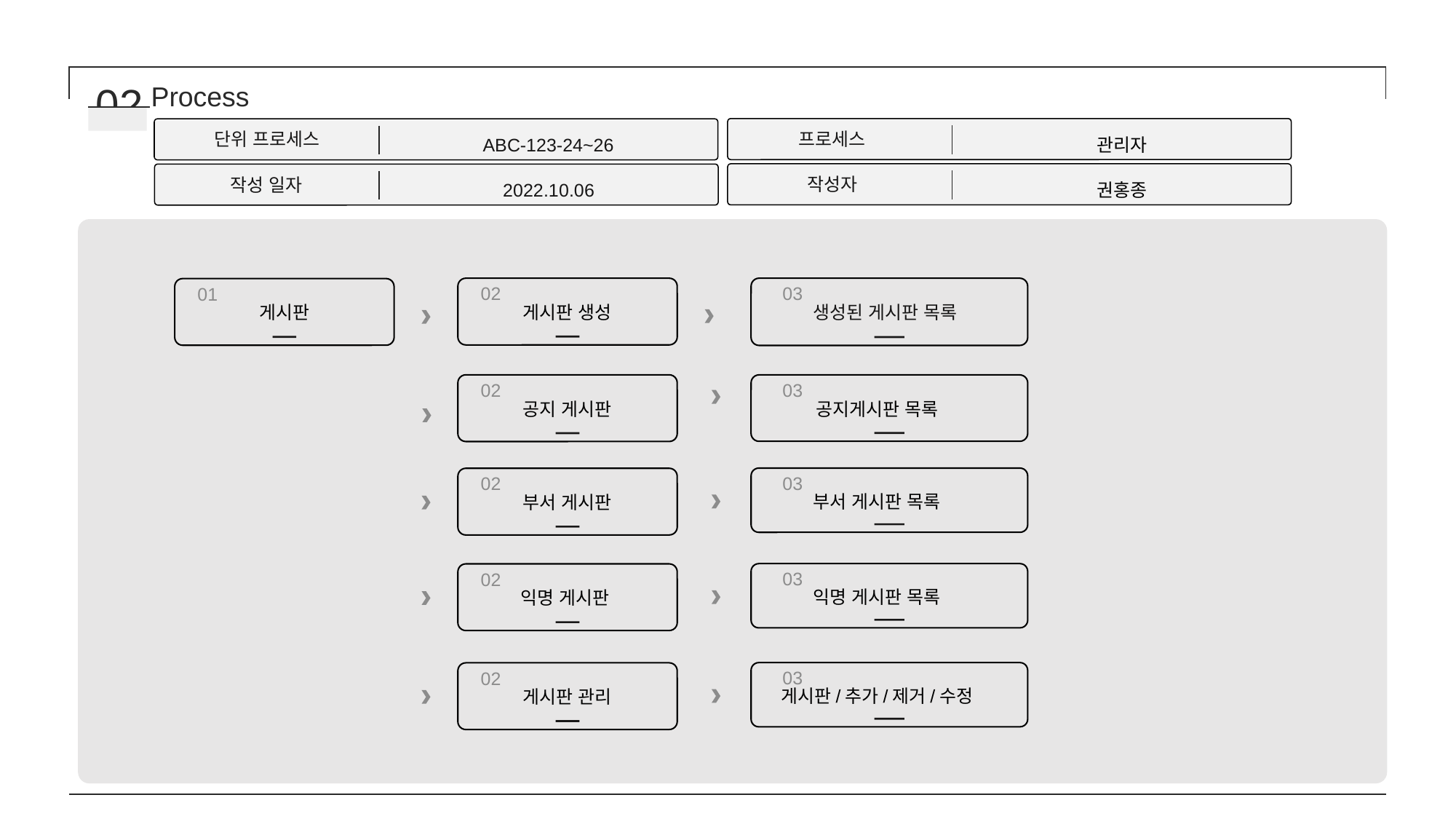

02

Process

프로세스
관리자

단위 프로세스
ABC-123-24~26

작성자
권홍종

작성 일자
2022.10.06

02

게시판 생성

03

   생성된 게시판 목록

01

게시판

02

공지 게시판

03

공지게시판 목록

03

부서 게시판 목록

02

부서 게시판

03

익명 게시판 목록

02

익명 게시판

03

게시판/추가/제거/수정

02

게시판 관리